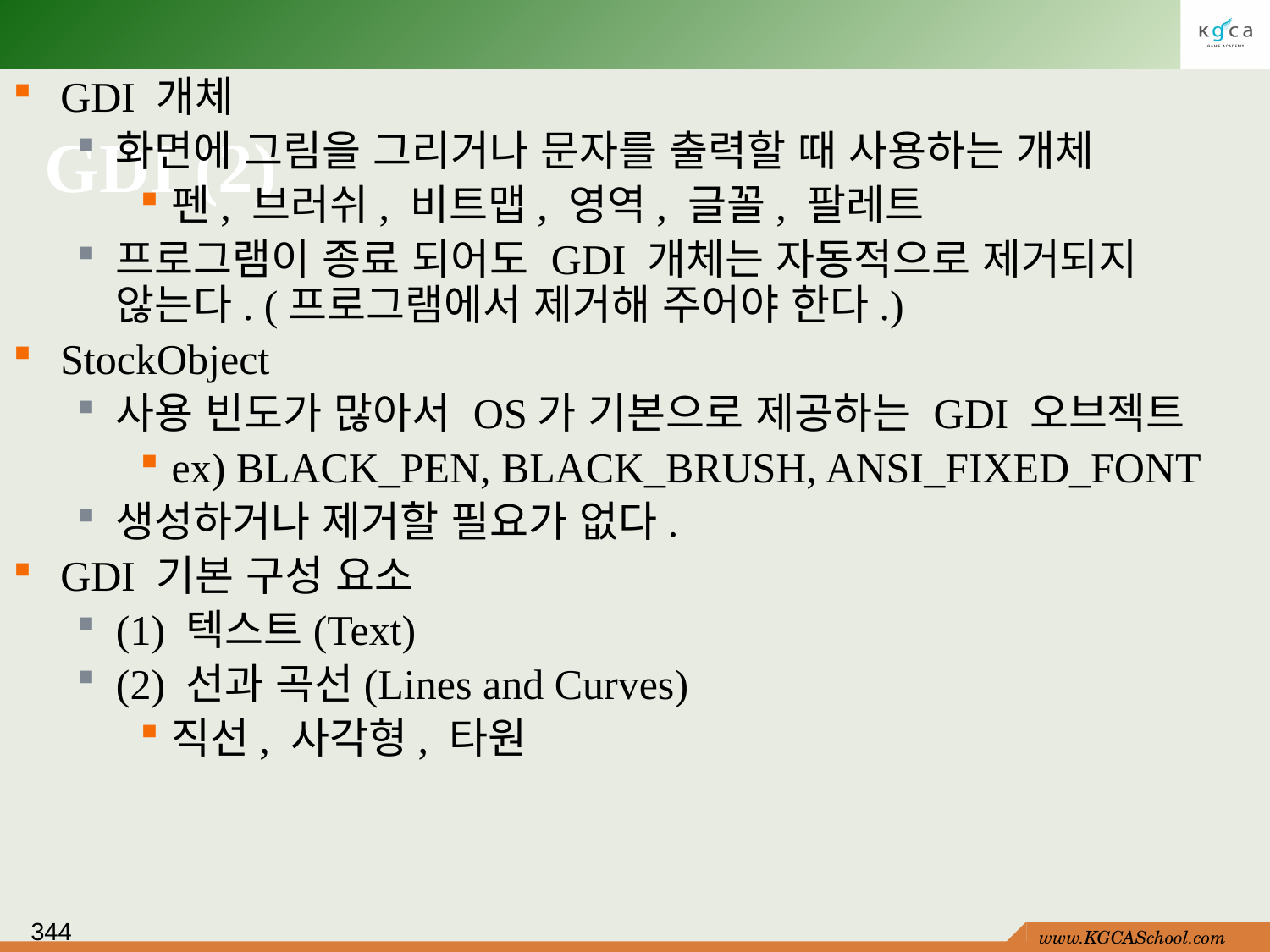

GDI 개체
화면에 그림을 그리거나 문자를 출력할 때 사용하는 개체
펜, 브러쉬, 비트맵, 영역, 글꼴, 팔레트
프로그램이 종료 되어도 GDI 개체는 자동적으로 제거되지 않는다. (프로그램에서 제거해 주어야 한다.)
StockObject
사용 빈도가 많아서 OS가 기본으로 제공하는 GDI 오브젝트
ex) BLACK_PEN, BLACK_BRUSH, ANSI_FIXED_FONT
생성하거나 제거할 필요가 없다.
GDI 기본 구성 요소
(1) 텍스트(Text)
(2) 선과 곡선(Lines and Curves)
직선, 사각형, 타원
# GDI (2)
344